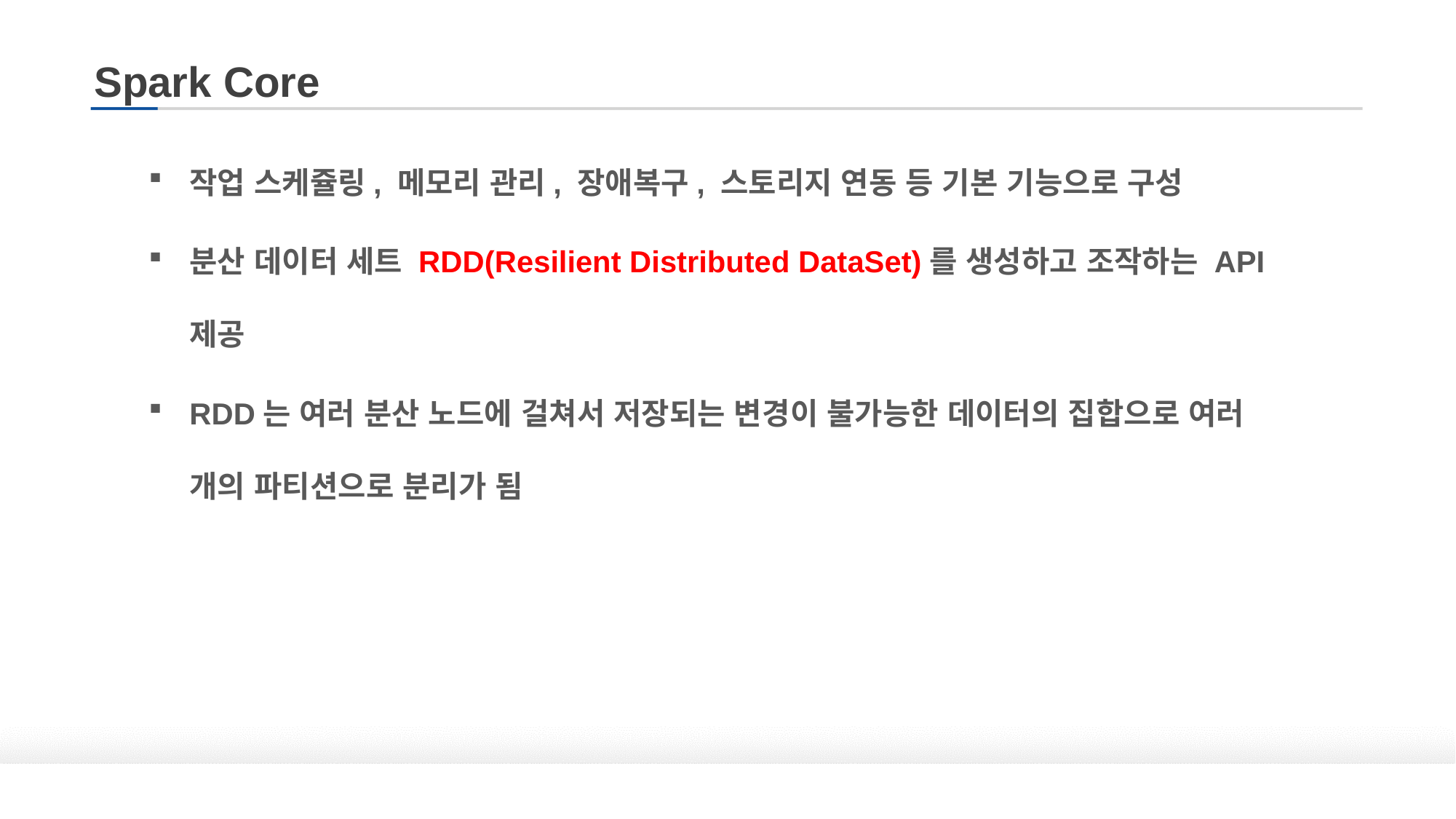

# Spark Core
작업 스케쥴링, 메모리 관리, 장애복구, 스토리지 연동 등 기본 기능으로 구성
분산 데이터 세트 RDD(Resilient Distributed DataSet)를 생성하고 조작하는 API 제공
RDD는 여러 분산 노드에 걸쳐서 저장되는 변경이 불가능한 데이터의 집합으로 여러 개의 파티션으로 분리가 됨